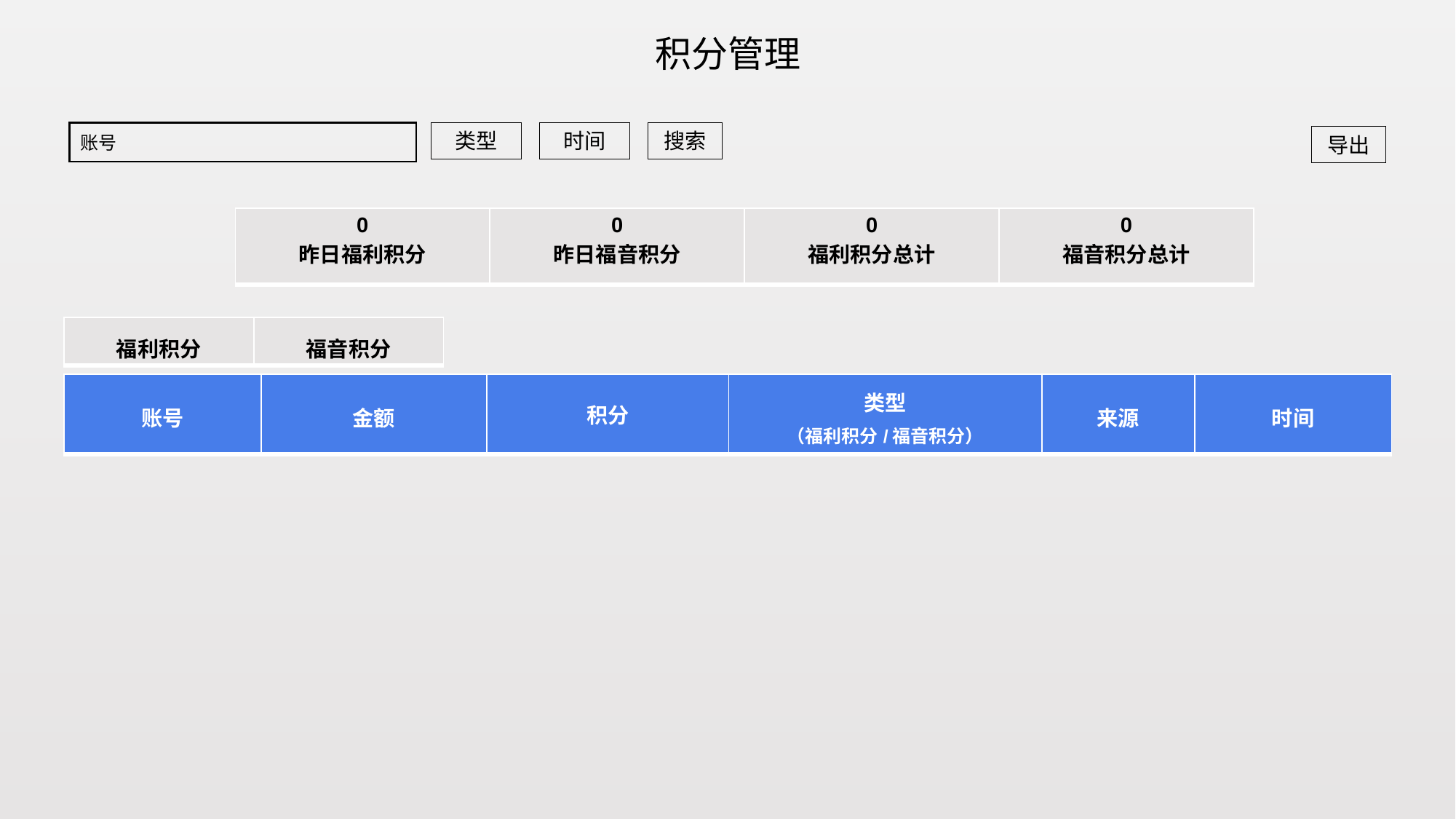

积分管理
账号
类型
时间
搜索
导出
| 0 昨日福利积分 | 0 昨日福音积分 | 0 福利积分总计 | 0 福音积分总计 |
| --- | --- | --- | --- |
| 福利积分 | 福音积分 |
| --- | --- |
| 账号 | 金额 | 积分 | 类型 （福利积分/福音积分） | 来源 | 时间 |
| --- | --- | --- | --- | --- | --- |